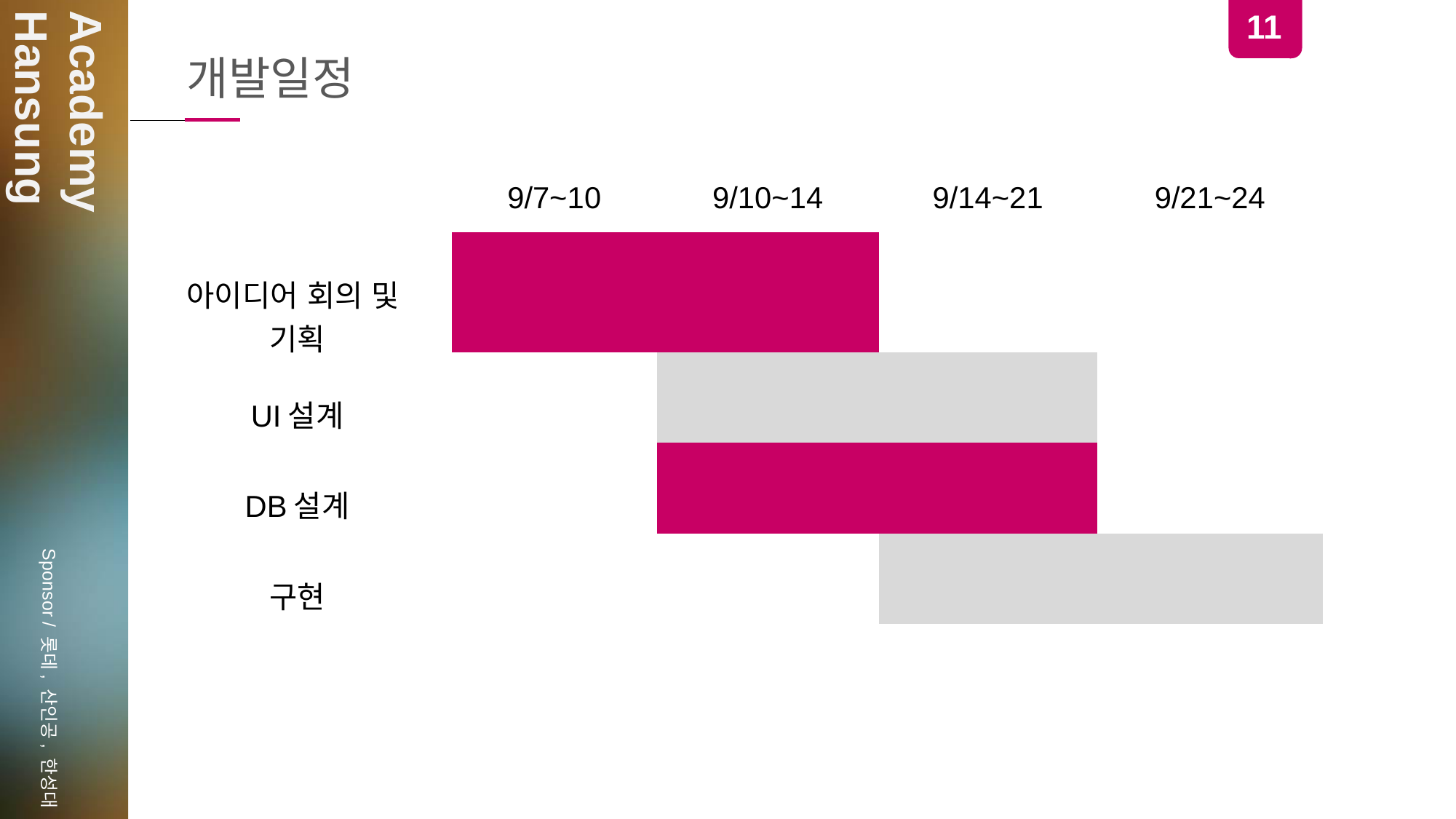

11

개발일정
|  | 9/7~10 | 9/10~14 | 9/14~21 | 9/21~24 |
| --- | --- | --- | --- | --- |
| 아이디어 회의 및 기획 |  |  |  |  |
| UI설계 |  |  |  |  |
| DB설계 |  |  |  |  |
| 구현 |  |  |  |  |
|  |  |  |  |  |
|  |  |  |  |  |